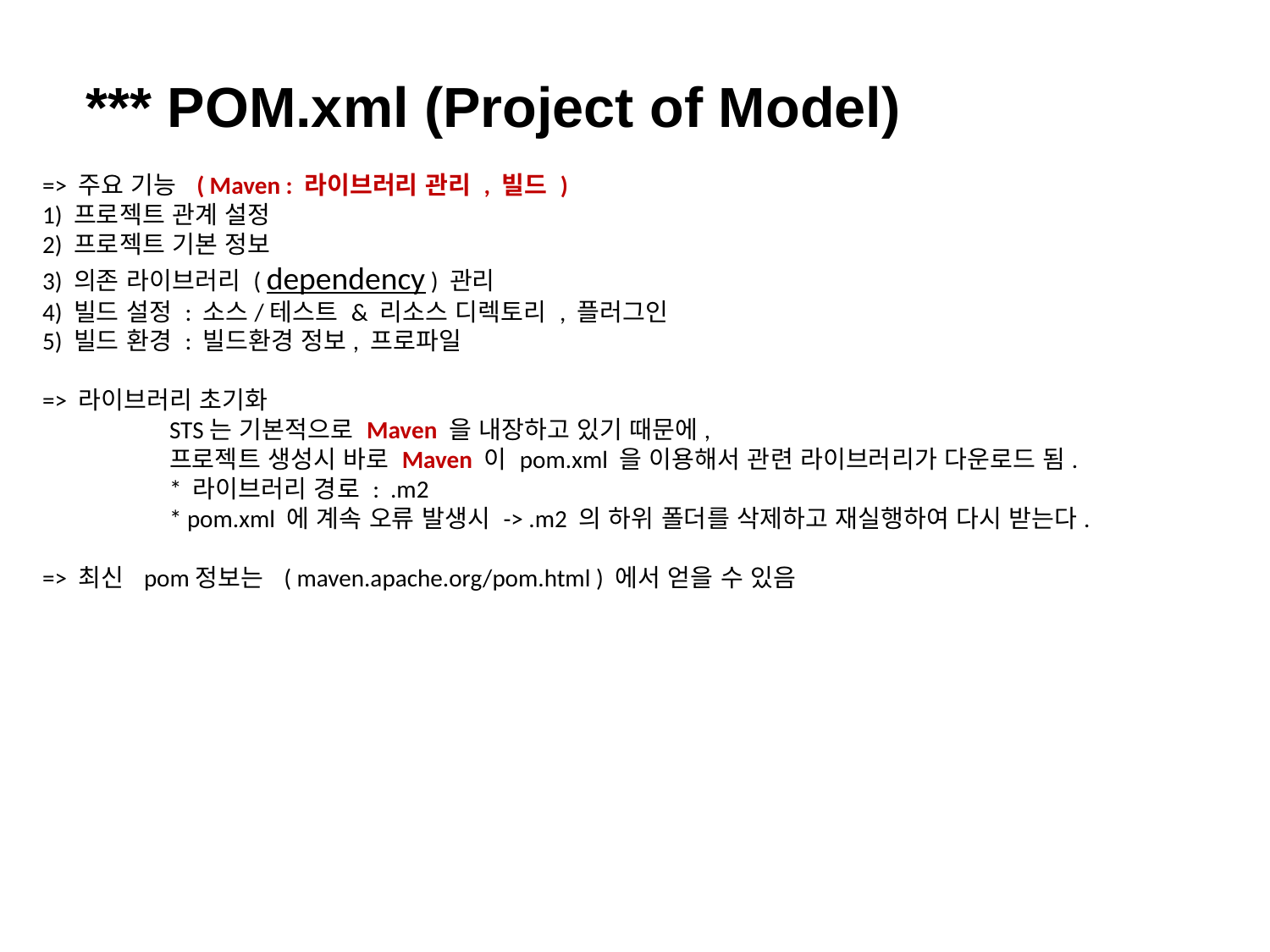

# *** POM.xml (Project of Model)
=> 주요 기능  ( Maven : 라이브러리 관리 , 빌드 )
1) 프로젝트 관계 설정
2) 프로젝트 기본 정보
3) 의존 라이브러리 ( dependency ) 관리
4) 빌드 설정 : 소스/테스트 & 리소스 디렉토리 , 플러그인
5) 빌드 환경 : 빌드환경 정보, 프로파일

=> 라이브러리 초기화
	STS는 기본적으로 Maven 을 내장하고 있기 때문에,
	프로젝트 생성시 바로 Maven 이 pom.xml 을 이용해서 관련 라이브러리가 다운로드 됨.
	* 라이브러리 경로 :  .m2
	* pom.xml 에 계속 오류 발생시 -> .m2 의 하위 폴더를 삭제하고 재실행하여 다시 받는다.

=> 최신  pom정보는  ( maven.apache.org/pom.html ) 에서 얻을 수 있음